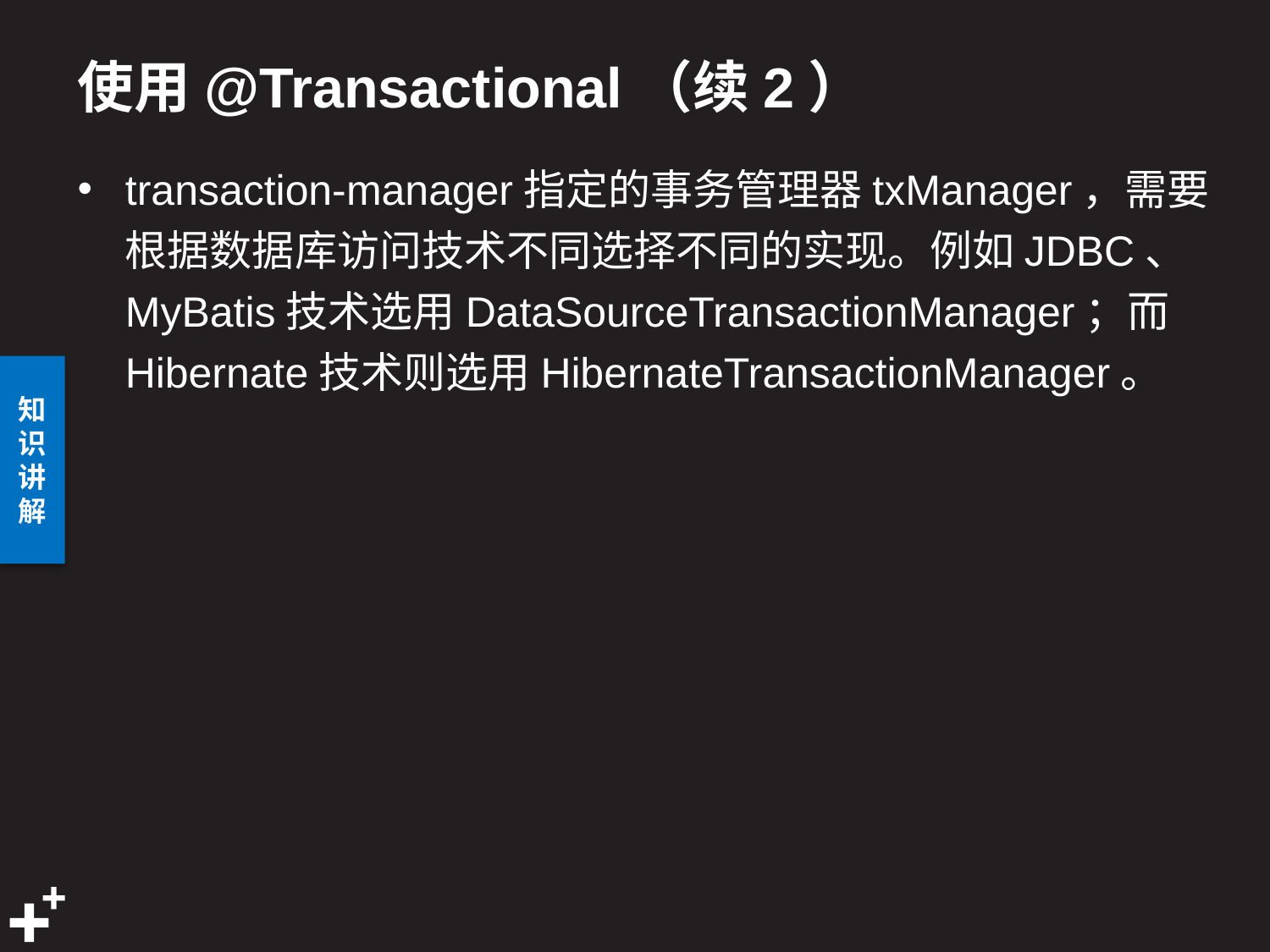

# 使用@Transactional（续2）
transaction-manager指定的事务管理器txManager，需要根据数据库访问技术不同选择不同的实现。例如JDBC、MyBatis技术选用DataSourceTransactionManager；而Hibernate技术则选用HibernateTransactionManager。